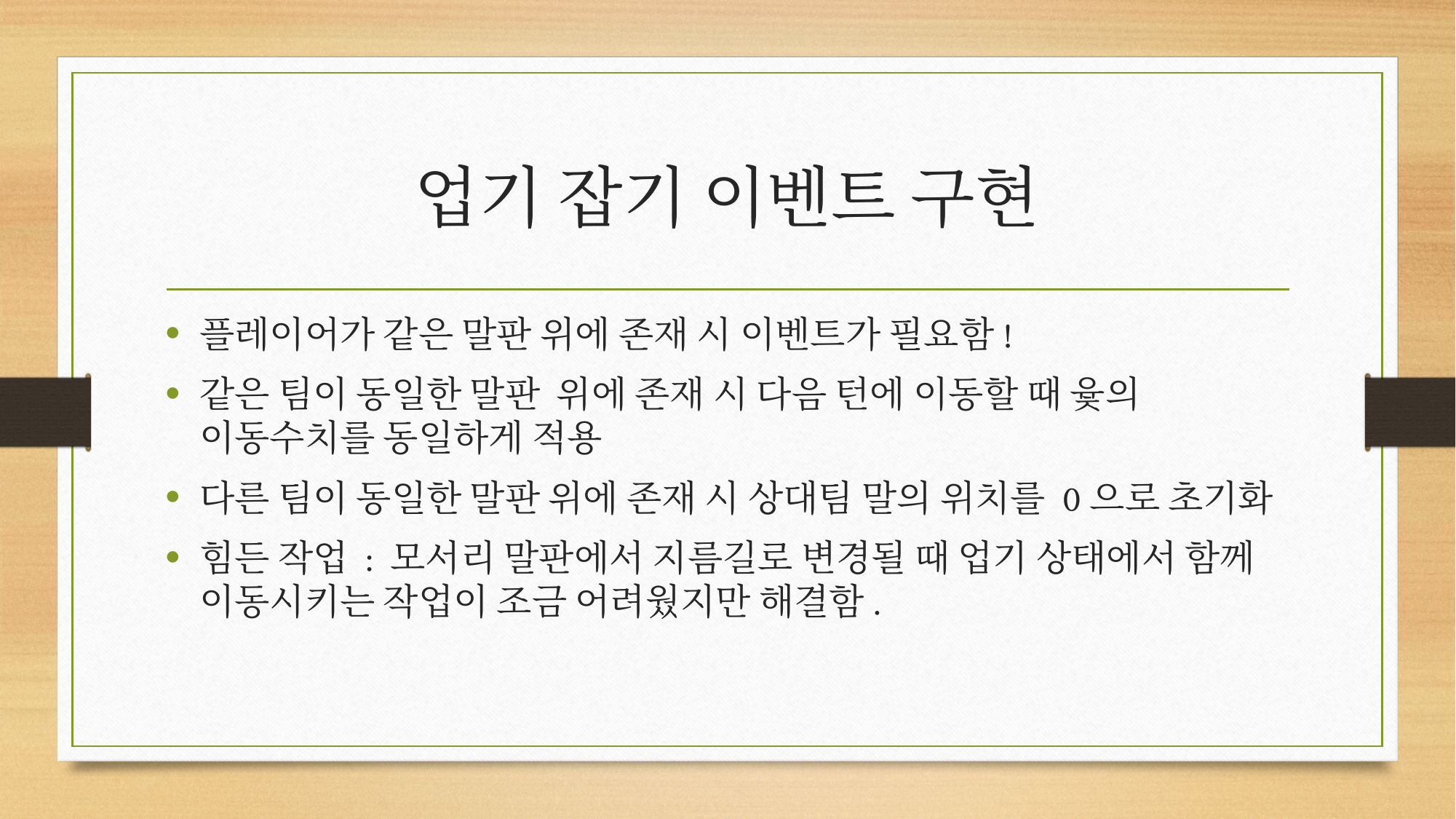

# 업기 잡기 이벤트 구현
플레이어가 같은 말판 위에 존재 시 이벤트가 필요함!
같은 팀이 동일한 말판  위에 존재 시 다음 턴에 이동할 때 윷의 이동수치를 동일하게 적용
다른 팀이 동일한 말판 위에 존재 시 상대팀 말의 위치를 0으로 초기화
힘든 작업 : 모서리 말판에서 지름길로 변경될 때 업기 상태에서 함께 이동시키는 작업이 조금 어려웠지만 해결함.